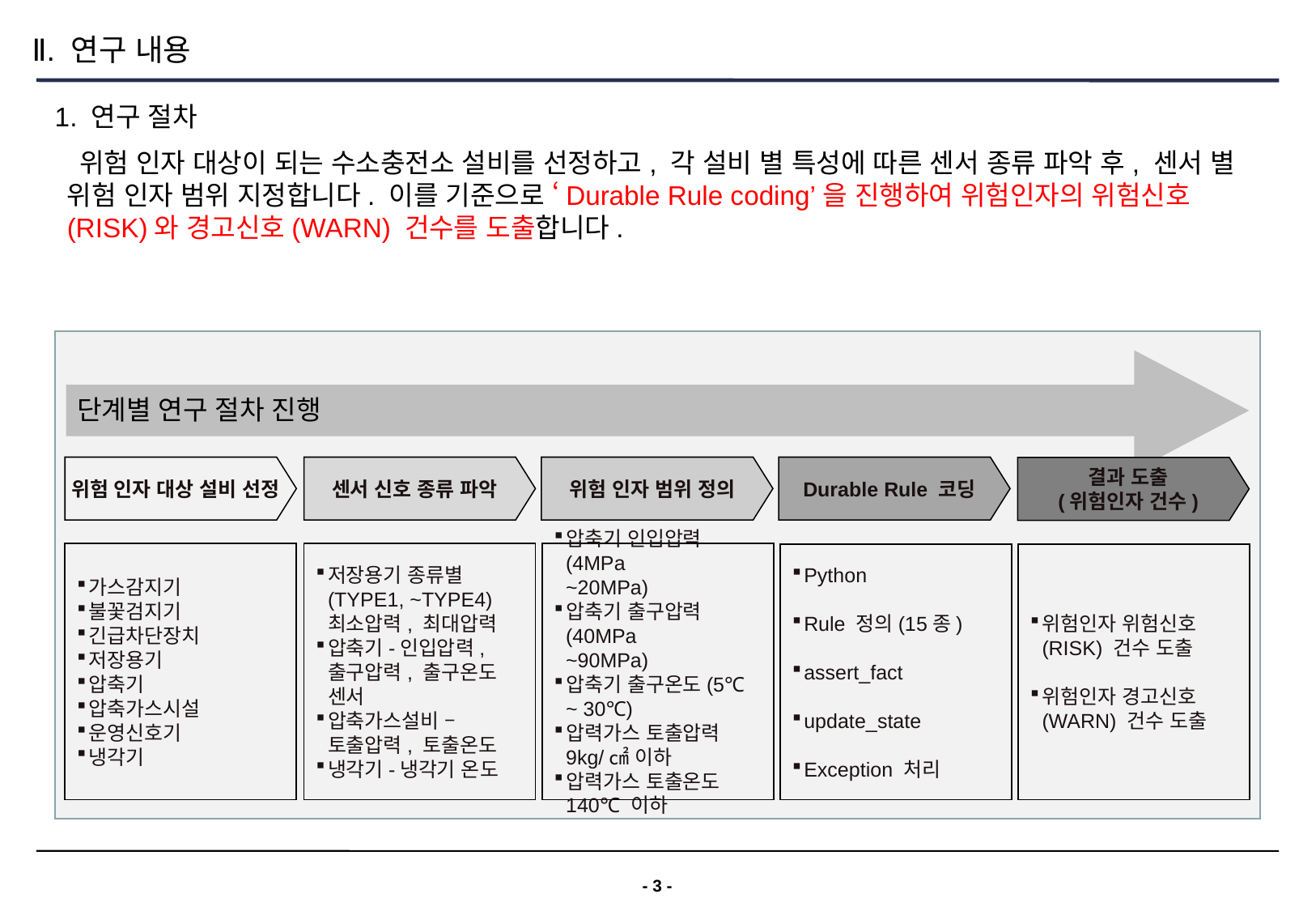

Ⅱ. 연구 내용
1. 연구 절차
 위험 인자 대상이 되는 수소충전소 설비를 선정하고, 각 설비 별 특성에 따른 센서 종류 파악 후, 센서 별 위험 인자 범위 지정합니다. 이를 기준으로 ‘Durable Rule coding’을 진행하여 위험인자의 위험신호(RISK)와 경고신호(WARN) 건수를 도출합니다.

단계별 연구 절차 진행
위험 인자 대상 설비 선정
센서 신호 종류 파악
위험 인자 범위 정의
Durable Rule 코딩
결과 도출
(위험인자 건수)
가스감지기
불꽃검지기
긴급차단장치
저장용기
압축기
압축가스시설
운영신호기
냉각기
저장용기 종류별(TYPE1, ~TYPE4) 최소압력, 최대압력
압축기-인입압력, 출구압력, 출구온도 센서
압축가스설비 –토출압력, 토출온도
냉각기-냉각기 온도
압축기 인입압력(4MPa
~20MPa)
압축기 출구압력(40MPa
~90MPa)
압축기 출구온도(5℃ ~ 30℃)
압력가스 토출압력 9kg/㎠ 이하
압력가스 토출온도 140℃ 이하
Python

Rule 정의(15종)

assert_fact

update_state

Exception 처리
위험인자 위험신호
(RISK) 건수 도출

위험인자 경고신호(WARN) 건수 도출